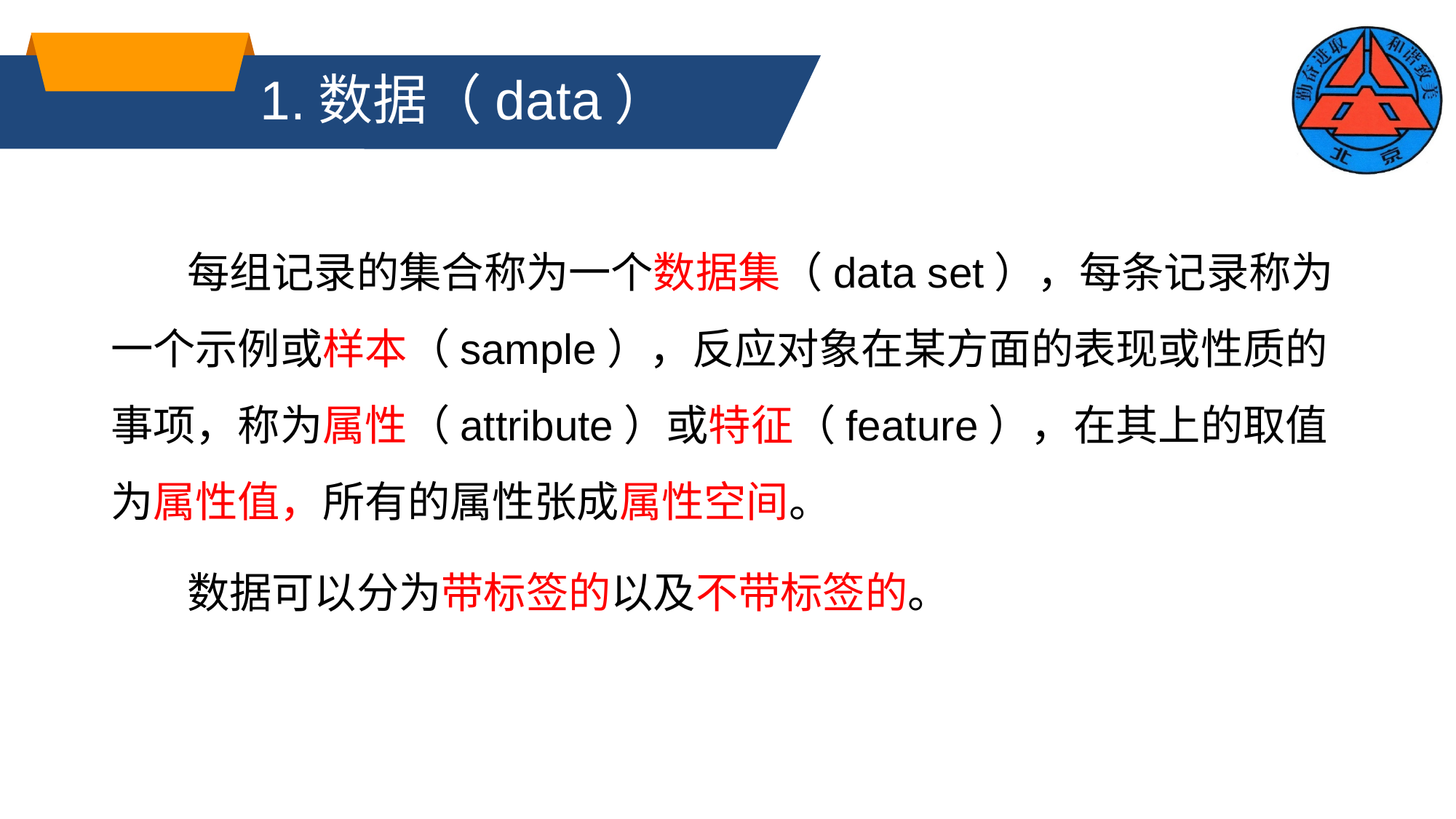

# 1.数据（data）
       每组记录的集合称为一个数据集（data set），每条记录称为一个示例或样本（sample），反应对象在某方面的表现或性质的事项，称为属性（attribute）或特征（feature），在其上的取值为属性值，所有的属性张成属性空间。
       数据可以分为带标签的以及不带标签的。